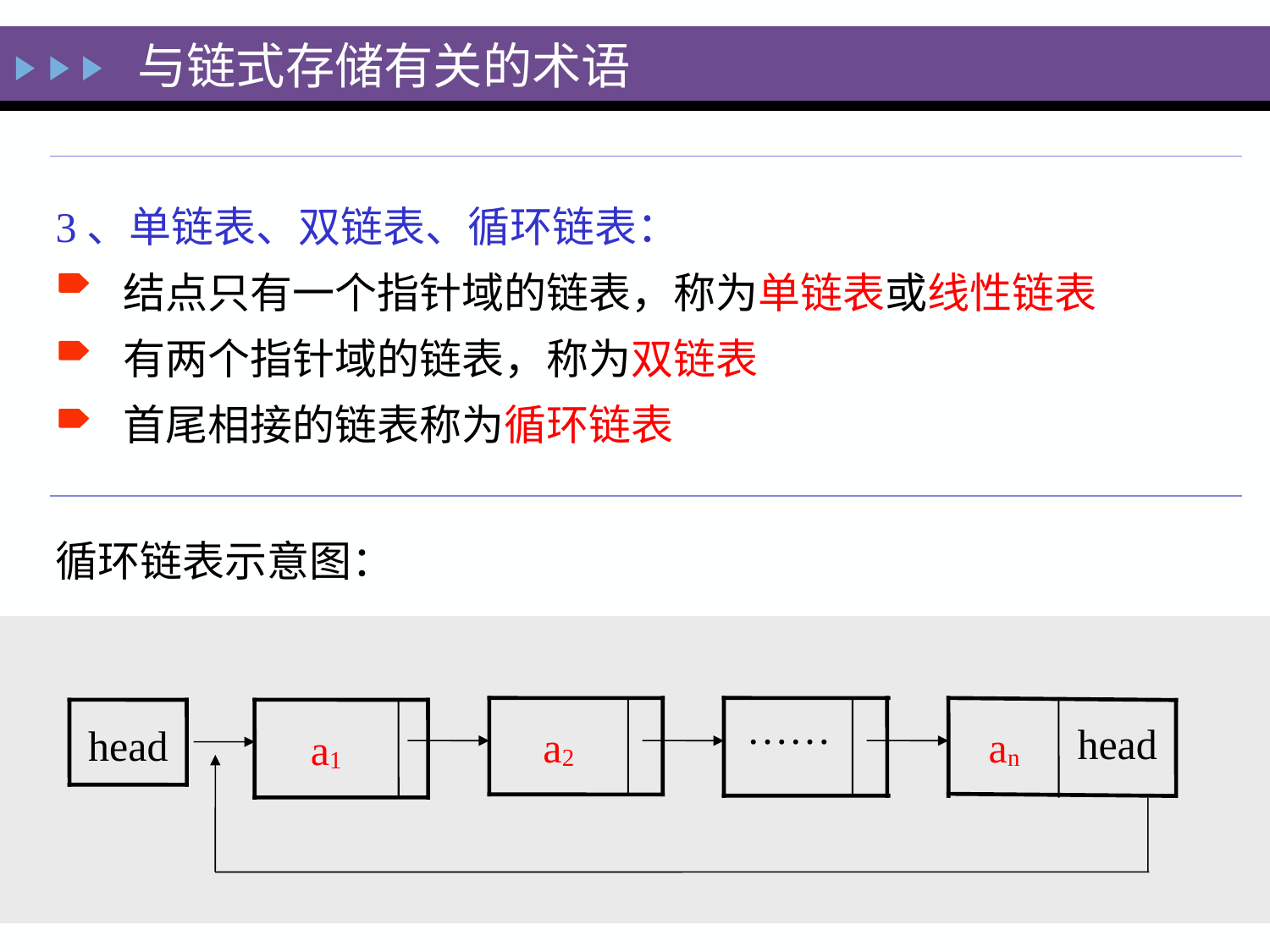

与链式存储有关的术语
3、单链表、双链表、循环链表：
      结点只有一个指针域的链表，称为单链表或线性链表
      有两个指针域的链表，称为双链表
      首尾相接的链表称为循环链表

循环链表示意图：

……
an
a2

a1

head

head